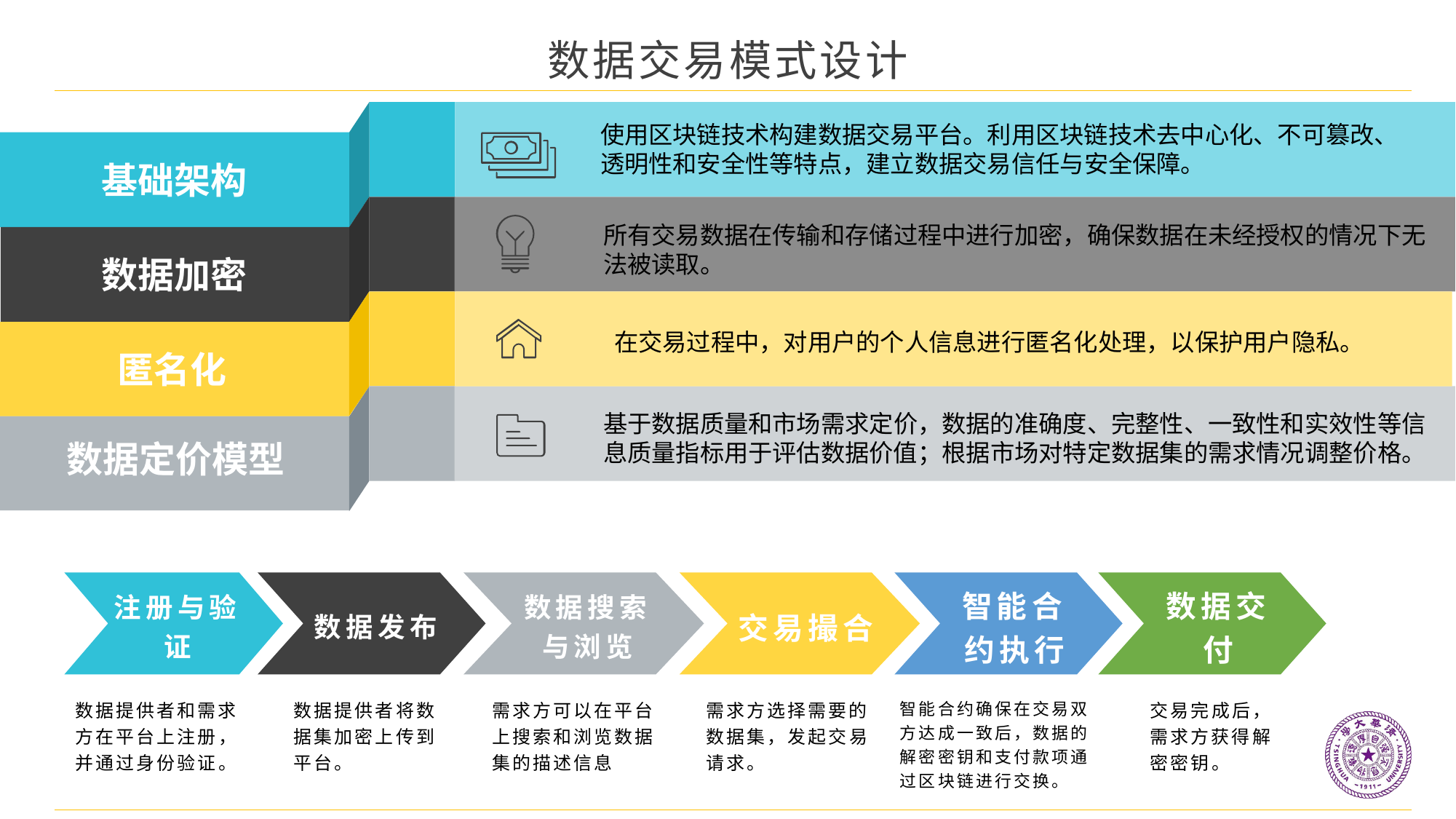

数据交易模式设计

使用区块链技术构建数据交易平台。利用区块链技术去中心化、不可篡改、透明性和安全性等特点，建立数据交易信任与安全保障。

基础架构

所有交易数据在传输和存储过程中进行加密，确保数据在未经授权的情况下无法被读取。

数据加密

在交易过程中，对用户的个人信息进行匿名化处理，以保护用户隐私。

匿名化

基于数据质量和市场需求定价，数据的准确度、完整性、一致性和实效性等信息质量指标用于评估数据价值；根据市场对特定数据集的需求情况调整价格。

数据定价模型

注册与验证
数据发布
数据搜索与浏览
交易撮合
智能合约执行
数据交付
数据提供者和需求方在平台上注册，并通过身份验证。
数据提供者将数据集加密上传到平台。
需求方可以在平台上搜索和浏览数据集的描述信息
需求方选择需要的数据集，发起交易请求。
智能合约确保在交易双方达成一致后，数据的解密密钥和支付款项通过区块链进行交换。
交易完成后，需求方获得解密密钥。